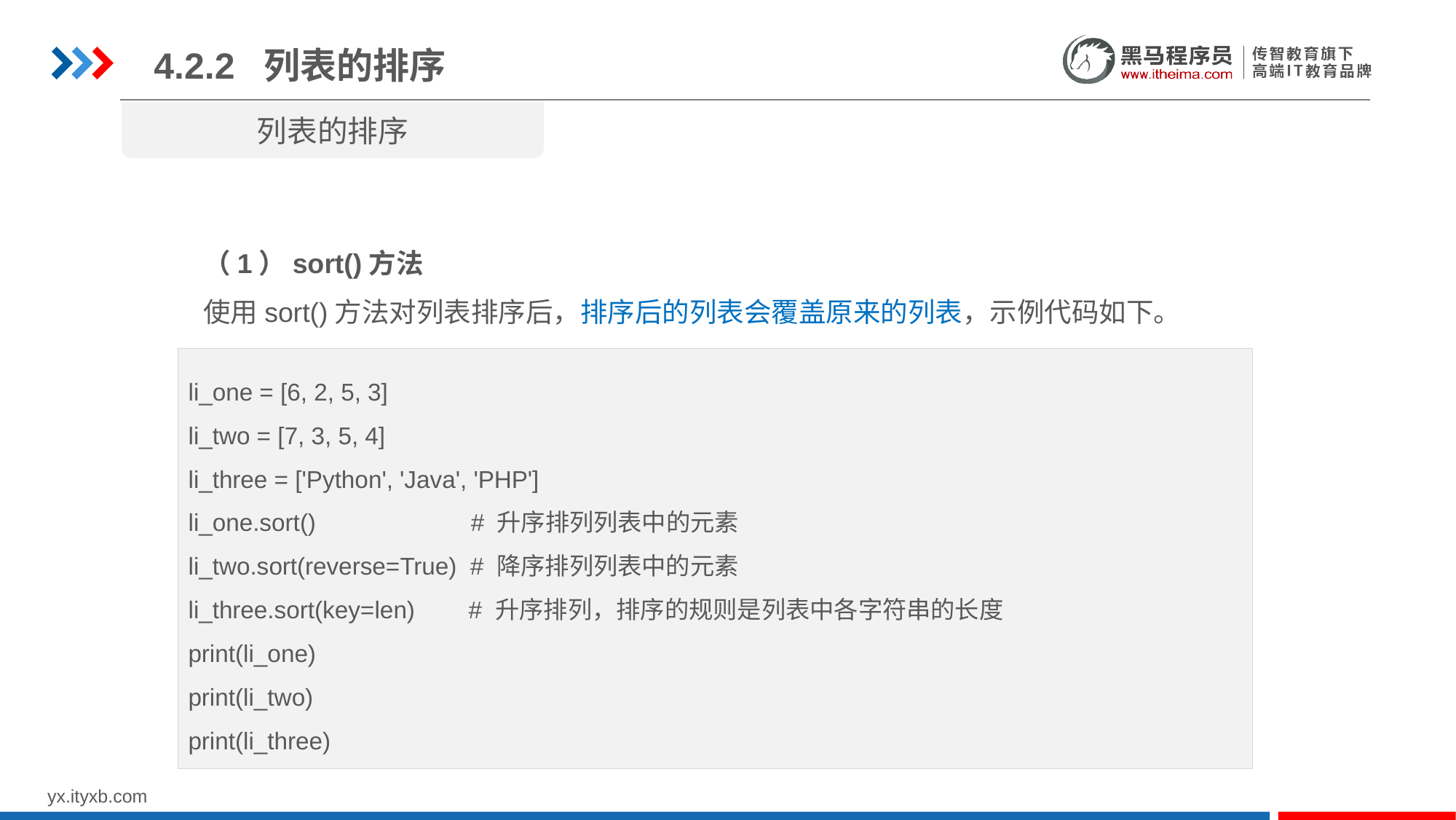

4.2.2  列表的排序

列表的排序
（1）sort()方法
使用sort()方法对列表排序后，排序后的列表会覆盖原来的列表，示例代码如下。
li_one = [6, 2, 5, 3]
li_two = [7, 3, 5, 4]
li_three = ['Python', 'Java', 'PHP']
li_one.sort()                       # 升序排列列表中的元素
li_two.sort(reverse=True)  # 降序排列列表中的元素
li_three.sort(key=len)        # 升序排列，排序的规则是列表中各字符串的长度
print(li_one)
print(li_two)
print(li_three)